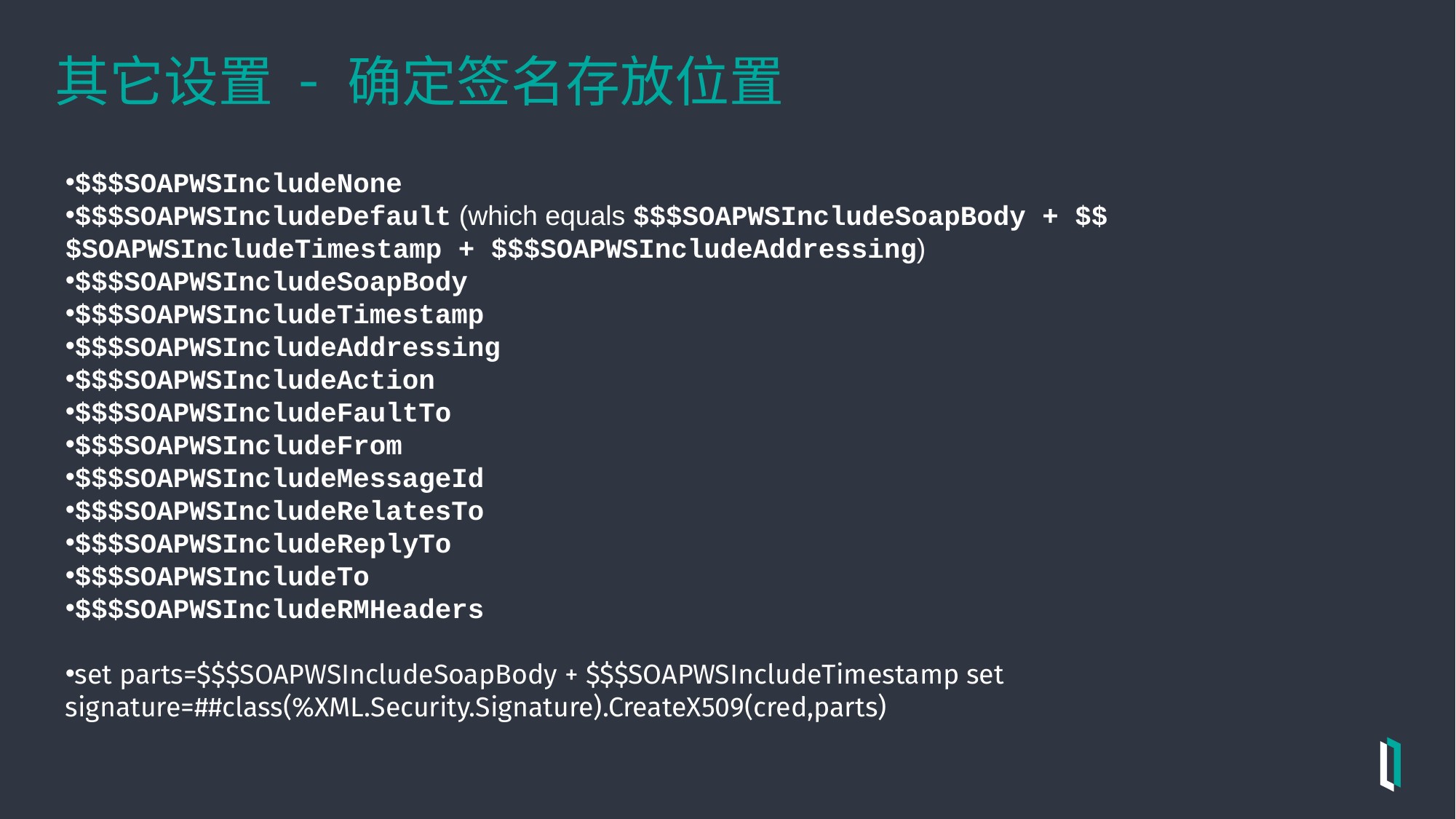

# 其它设置 - 确定签名存放位置
$$$SOAPWSIncludeNone
$$$SOAPWSIncludeDefault (which equals $$$SOAPWSIncludeSoapBody + $$$SOAPWSIncludeTimestamp + $$$SOAPWSIncludeAddressing)
$$$SOAPWSIncludeSoapBody
$$$SOAPWSIncludeTimestamp
$$$SOAPWSIncludeAddressing
$$$SOAPWSIncludeAction
$$$SOAPWSIncludeFaultTo
$$$SOAPWSIncludeFrom
$$$SOAPWSIncludeMessageId
$$$SOAPWSIncludeRelatesTo
$$$SOAPWSIncludeReplyTo
$$$SOAPWSIncludeTo
$$$SOAPWSIncludeRMHeaders

set parts=$$$SOAPWSIncludeSoapBody + $$$SOAPWSIncludeTimestamp set signature=##class(%XML.Security.Signature).CreateX509(cred,parts)